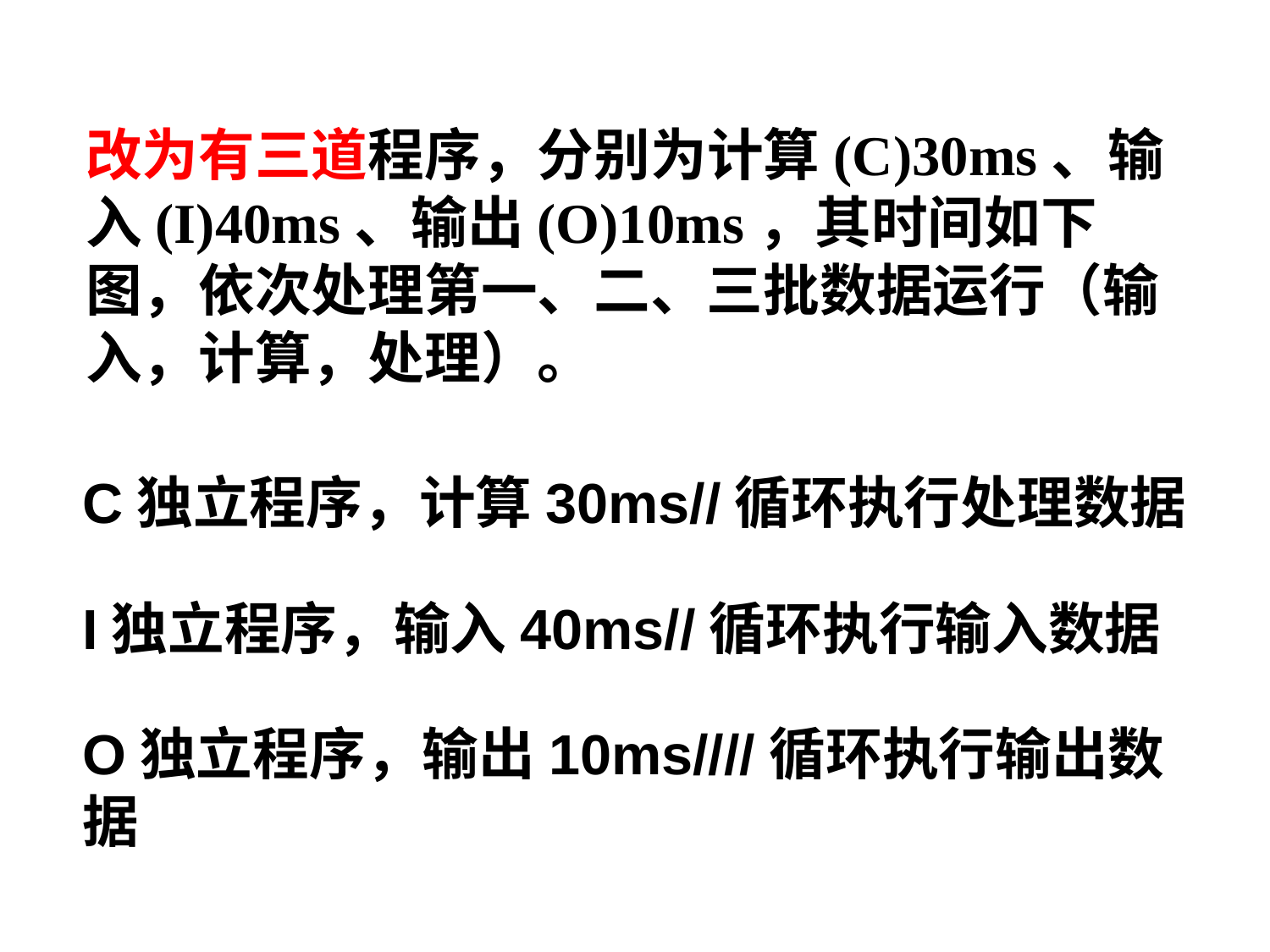

改为有三道程序，分别为计算(C)30ms、输入(I)40ms、输出(O)10ms，其时间如下图，依次处理第一、二、三批数据运行（输入，计算，处理）。

C独立程序，计算30ms//循环执行处理数据

I独立程序，输入40ms//循环执行输入数据

O独立程序，输出10ms////循环执行输出数据